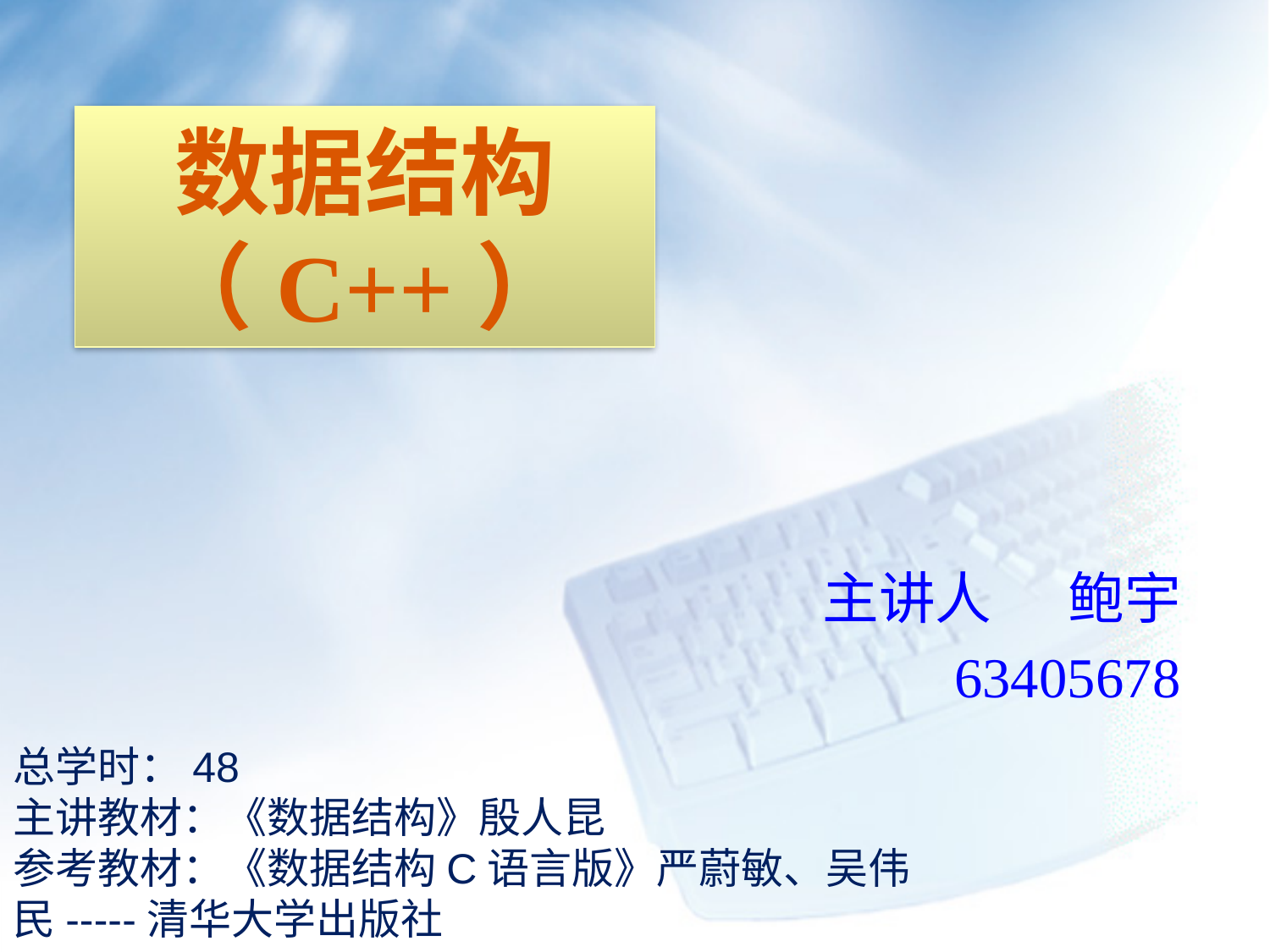

数据结构（C++）
主讲人      鲍宇
63405678
总学时：48
主讲教材：《数据结构》殷人昆
参考教材：《数据结构C语言版》严蔚敏、吴伟民-----清华大学出版社